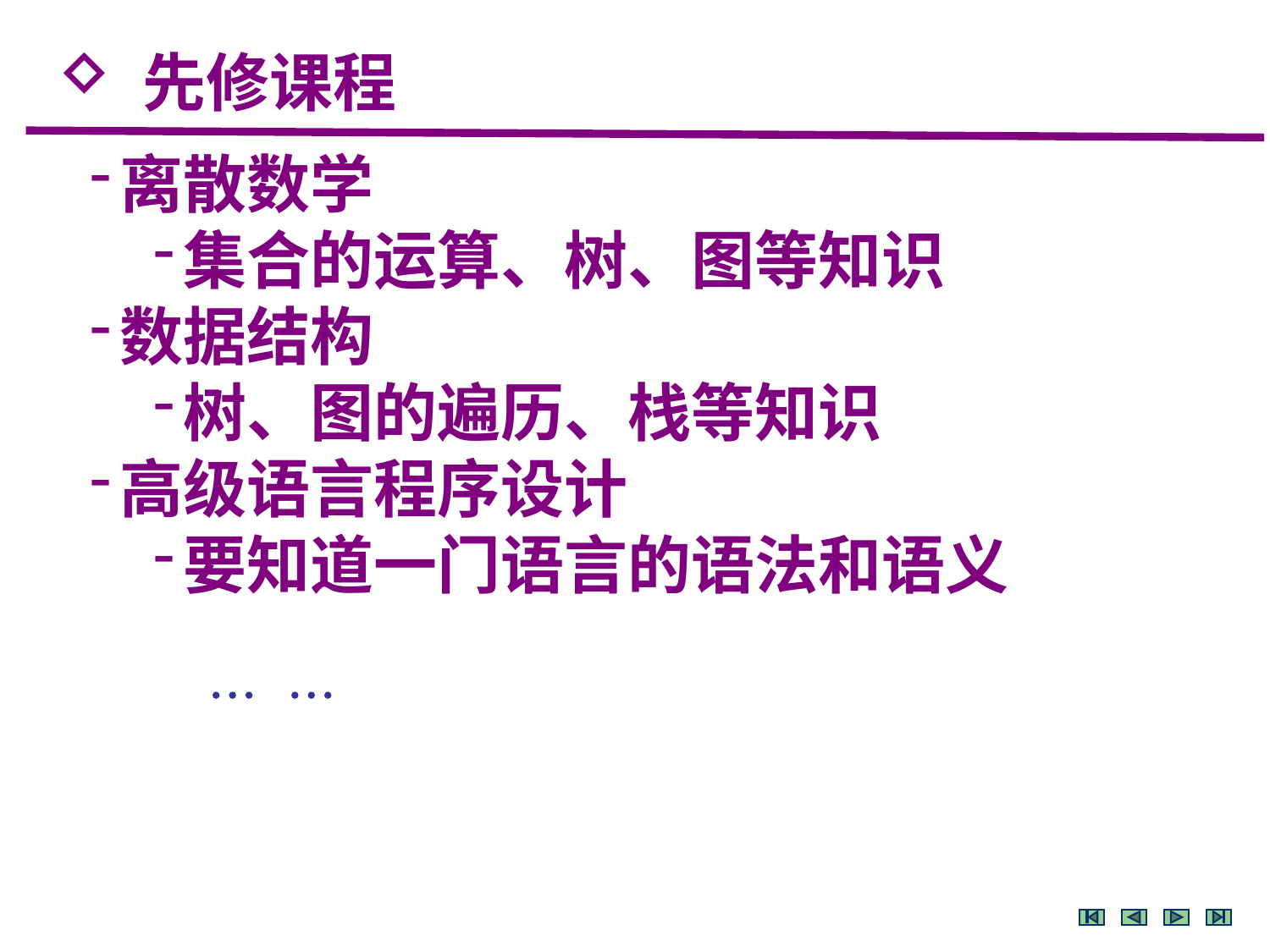

先修课程

离散数学
集合的运算、树、图等知识
数据结构
树、图的遍历、栈等知识
高级语言程序设计
要知道一门语言的语法和语义

   … …